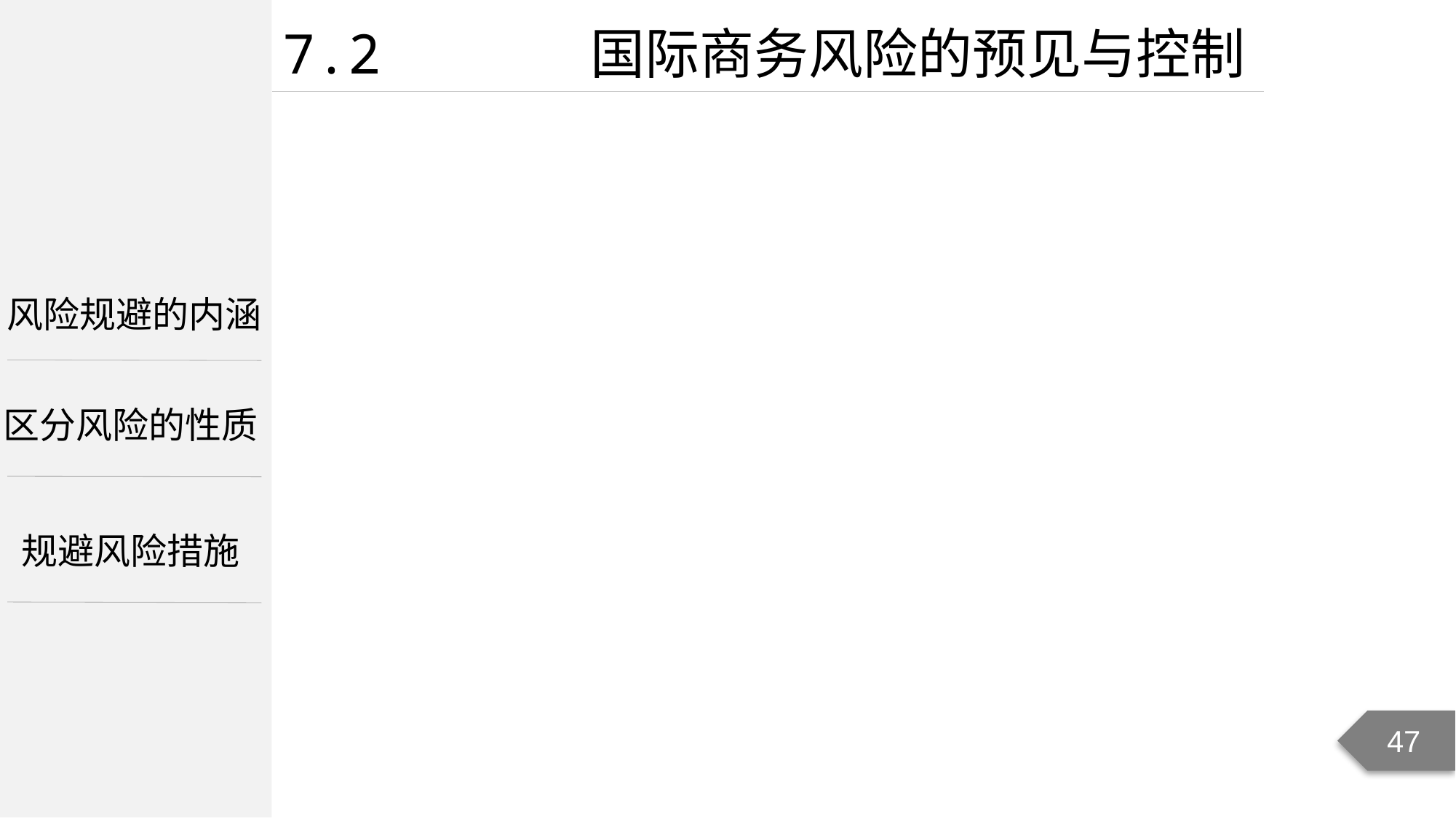

7.2      国际商务风险的预见与控制
风险规避的内涵
区分风险的性质
规避风险措施
47